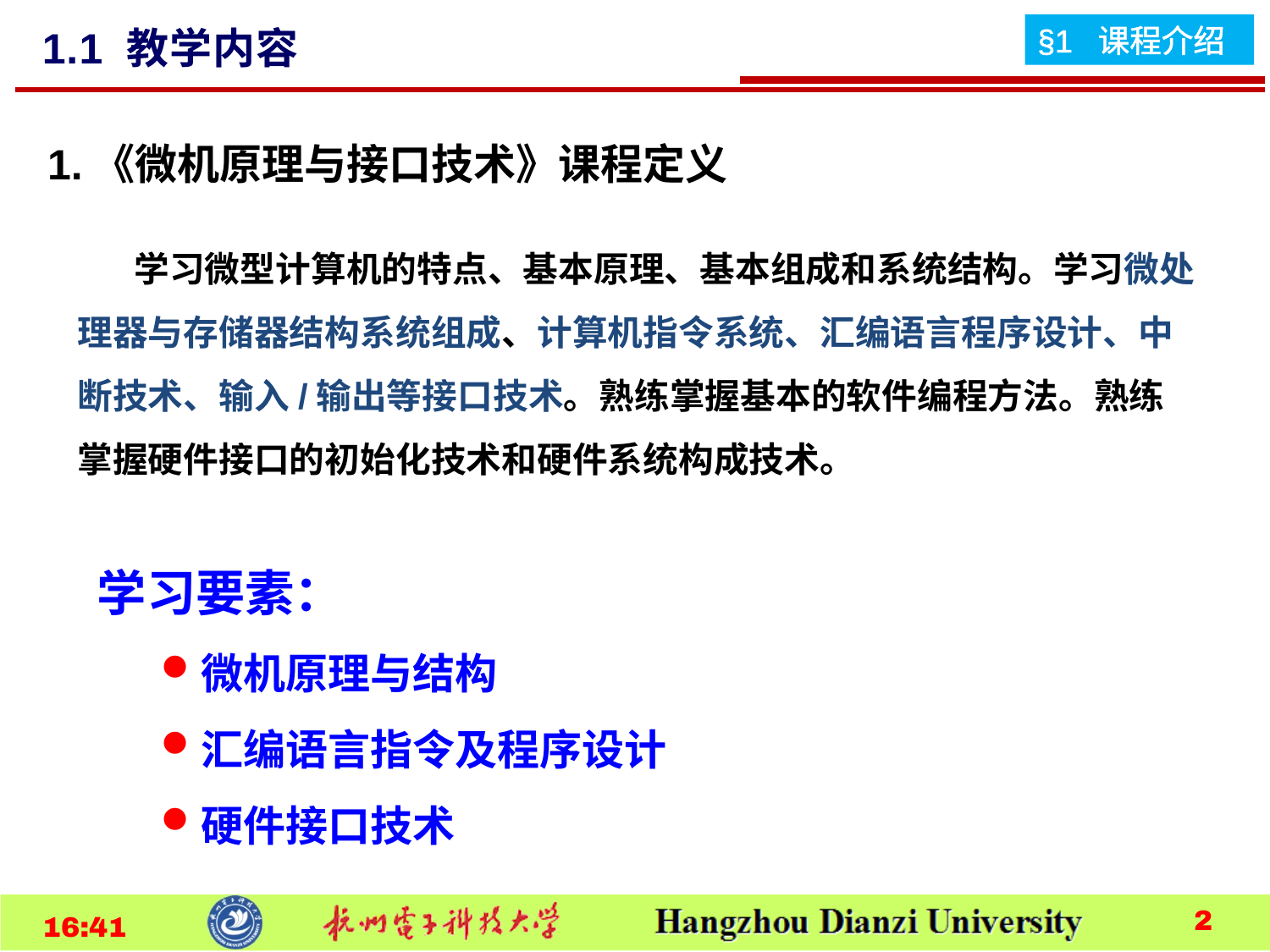

1.1 教学内容
1.《微机原理与接口技术》课程定义
      学习微型计算机的特点、基本原理、基本组成和系统结构。学习微处理器与存储器结构系统组成、计算机指令系统、汇编语言程序设计、中断技术、输入/输出等接口技术。熟练掌握基本的软件编程方法。熟练掌握硬件接口的初始化技术和硬件系统构成技术。
学习要素：
微机原理与结构
汇编语言指令及程序设计
硬件接口技术